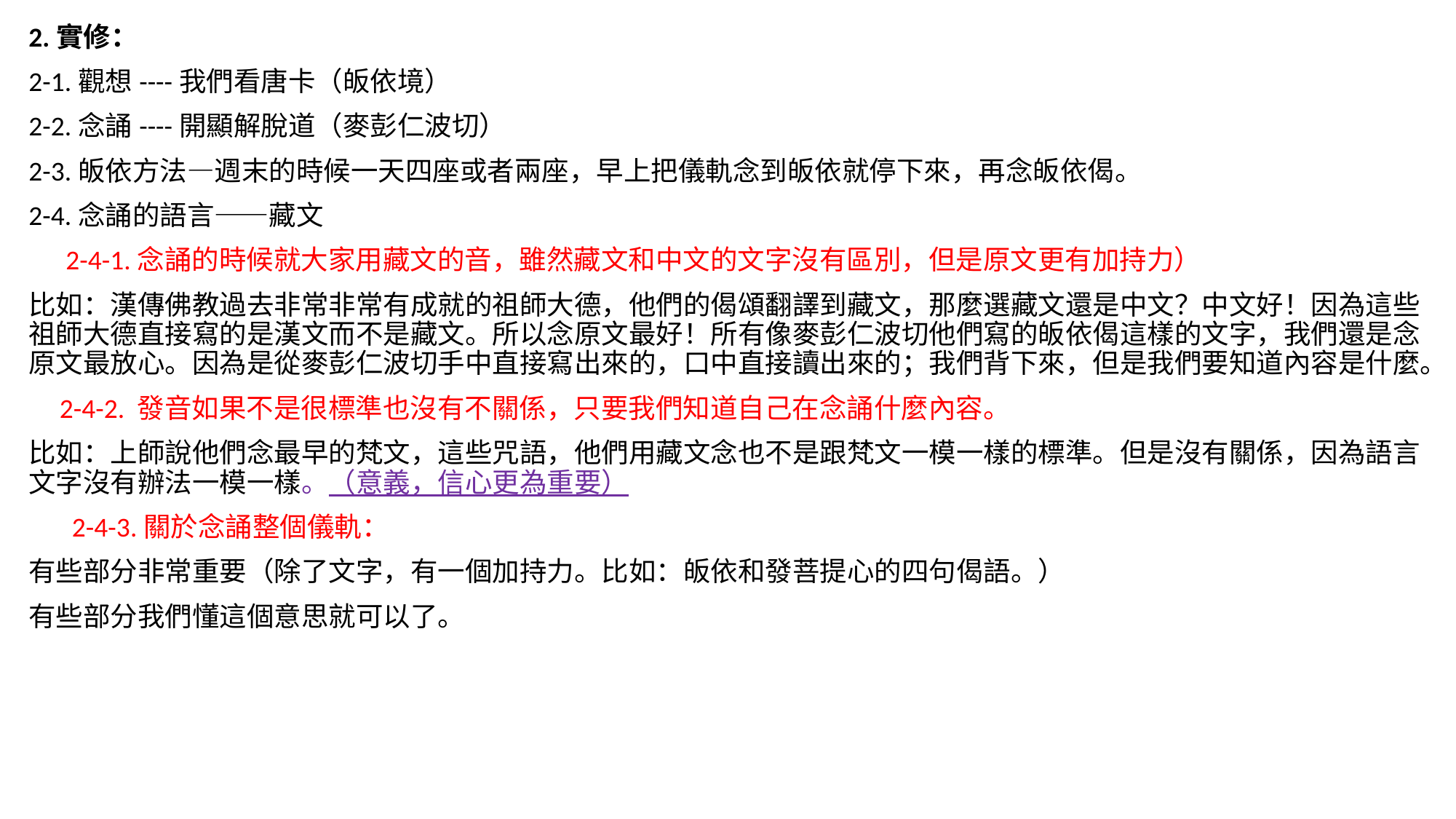

2.實修：
2-1.觀想----我們看唐卡（皈依境）
2-2.念誦----開顯解脫道（麥彭仁波切）
2-3.皈依方法—週末的時候一天四座或者兩座，早上把儀軌念到皈依就停下來，再念皈依偈。
2-4.念誦的語言——藏文
      2-4-1.念誦的時候就大家用藏文的音，雖然藏文和中文的文字沒有區別，但是原文更有加持力）
比如：漢傳佛教過去非常非常有成就的祖師大德，他們的偈頌翻譯到藏文，那麼選藏文還是中文？中文好！因為這些祖師大德直接寫的是漢文而不是藏文。所以念原文最好！所有像麥彭仁波切他們寫的皈依偈這樣的文字，我們還是念原文最放心。因為是從麥彭仁波切手中直接寫出來的，口中直接讀出來的；我們背下來，但是我們要知道內容是什麼。
     2-4-2. 發音如果不是很標準也沒有不關係，只要我們知道自己在念誦什麼內容。
比如：上師說他們念最早的梵文，這些咒語，他們用藏文念也不是跟梵文一模一樣的標準。但是沒有關係，因為語言文字沒有辦法一模一樣。（意義，信心更為重要）
       2-4-3.關於念誦整個儀軌：
有些部分非常重要（除了文字，有一個加持力。比如：皈依和發菩提心的四句偈語。）
有些部分我們懂這個意思就可以了。